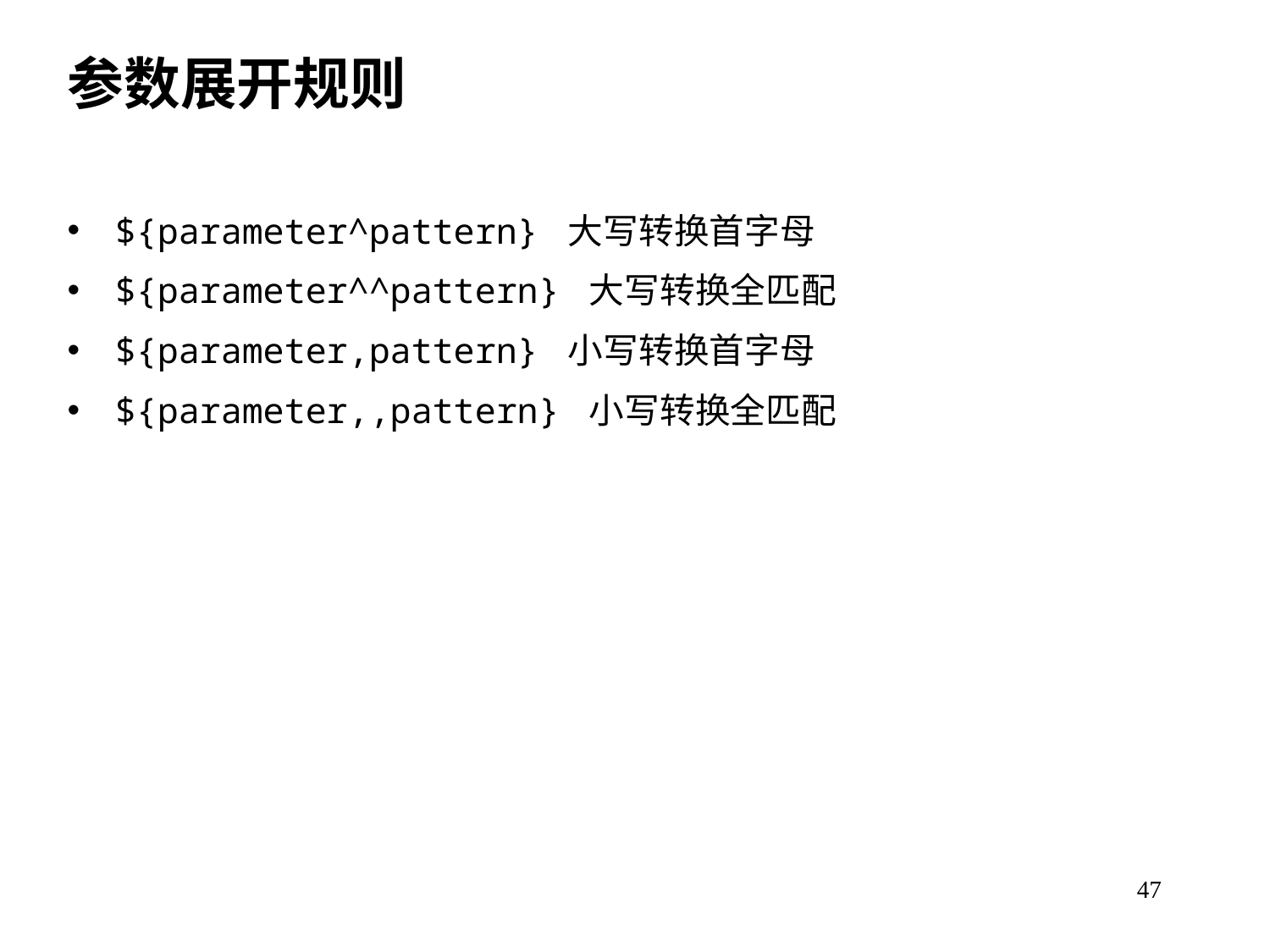

参数展开规则
${parameter^pattern} 大写转换首字母
${parameter^^pattern} 大写转换全匹配
${parameter,pattern} 小写转换首字母
${parameter,,pattern} 小写转换全匹配
47